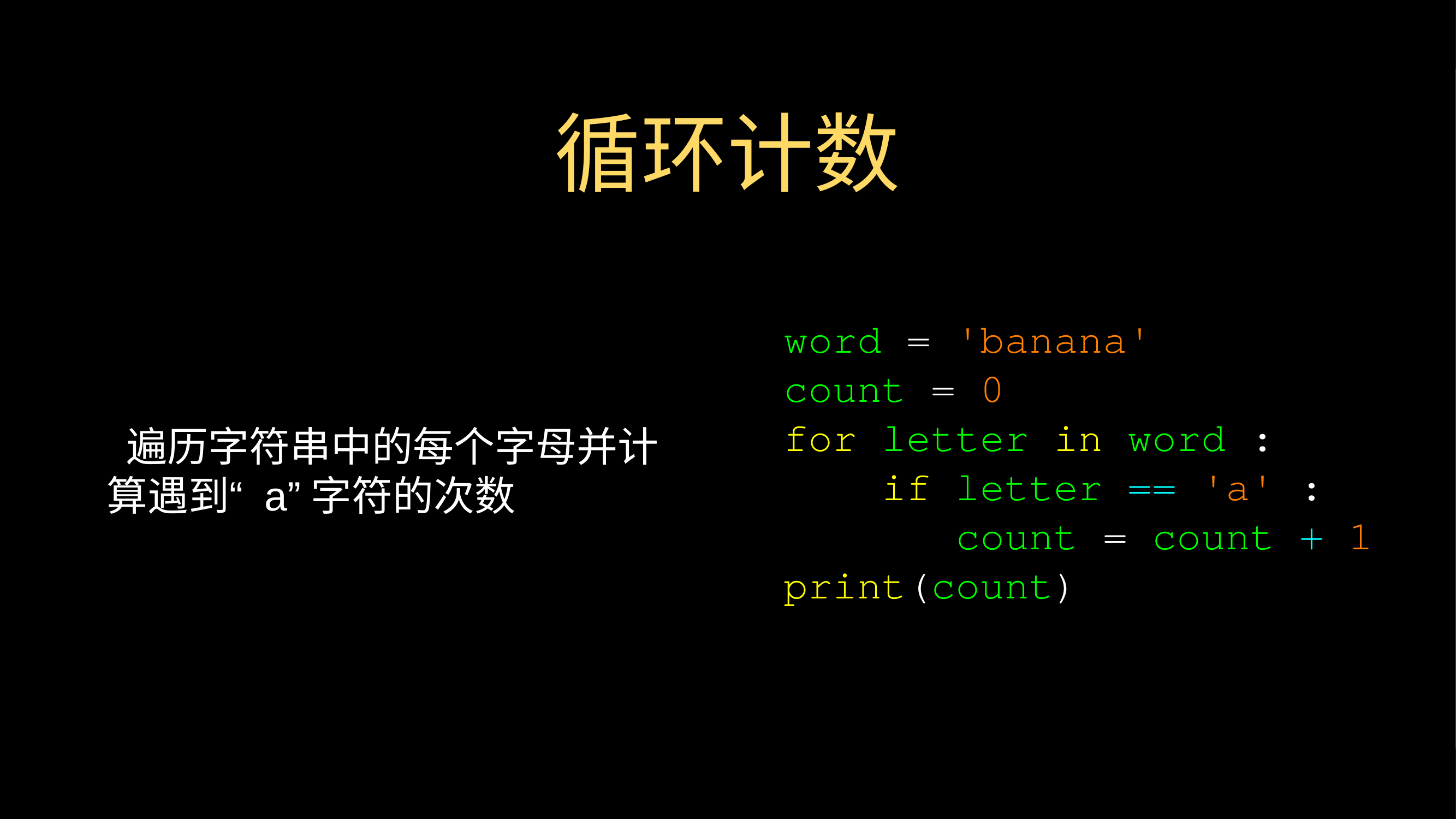

# 循环计数
遍历字符串中的每个字母并计算遇到“ a”字符的次数
word = 'banana'
count = 0
for letter in word :
    if letter == 'a' :
       count = count + 1
print(count)